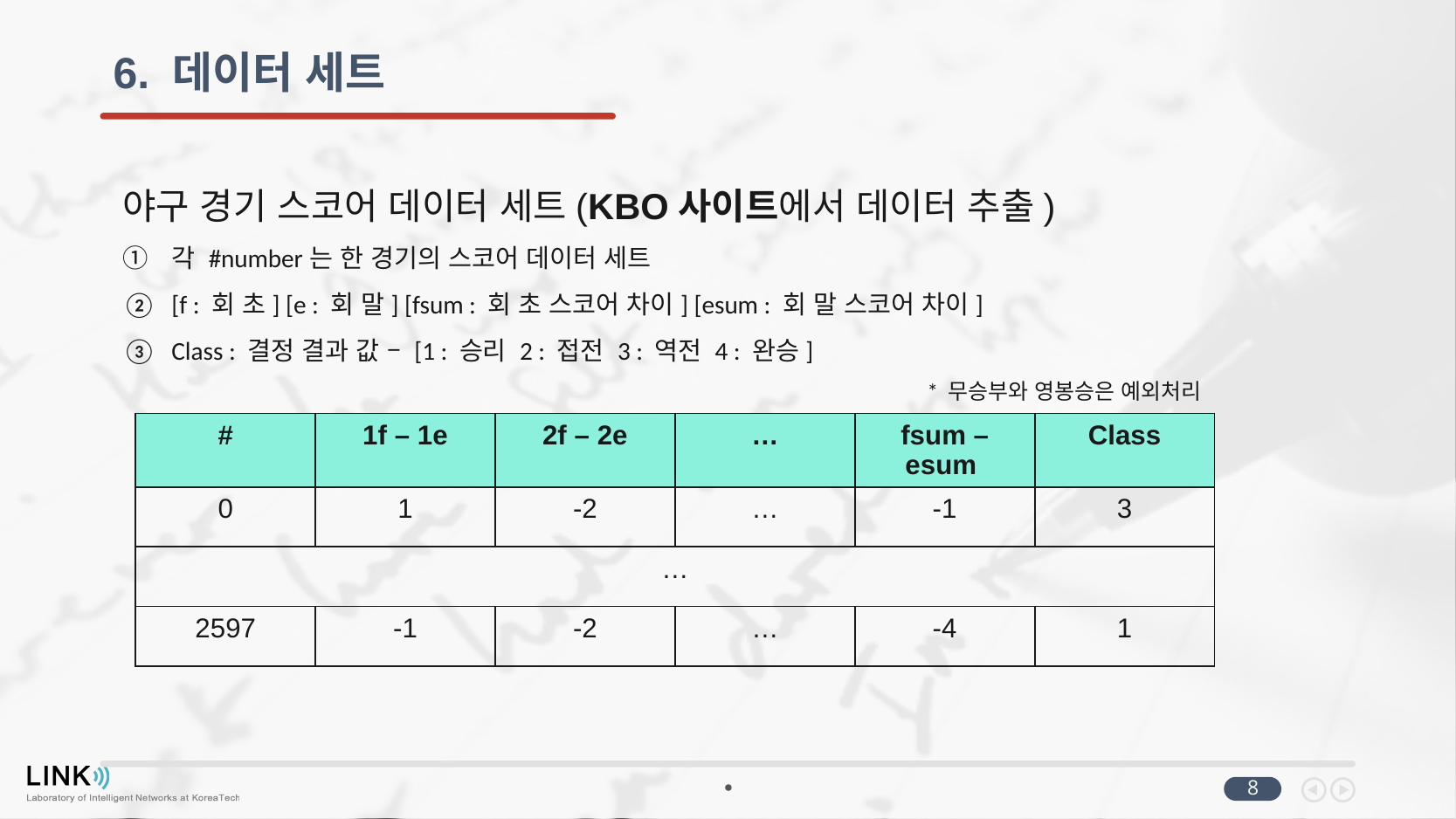

# 6. 데이터 세트
야구 경기 스코어 데이터 세트(KBO사이트에서 데이터 추출)
각 #number는 한 경기의 스코어 데이터 세트
[f : 회 초] [e : 회 말] [fsum : 회 초 스코어 차이] [esum : 회 말 스코어 차이]
Class : 결정 결과 값 – [1 : 승리 2 : 접전 3 : 역전 4 : 완승]
* 무승부와 영봉승은 예외처리
| # | 1f – 1e | 2f – 2e | … | fsum – esum | Class |
| --- | --- | --- | --- | --- | --- |
| 0 | 1 | -2 | … | -1 | 3 |
| … |  |  |  |  |  |
| 2597 | -1 | -2 | … | -4 | 1 |
8